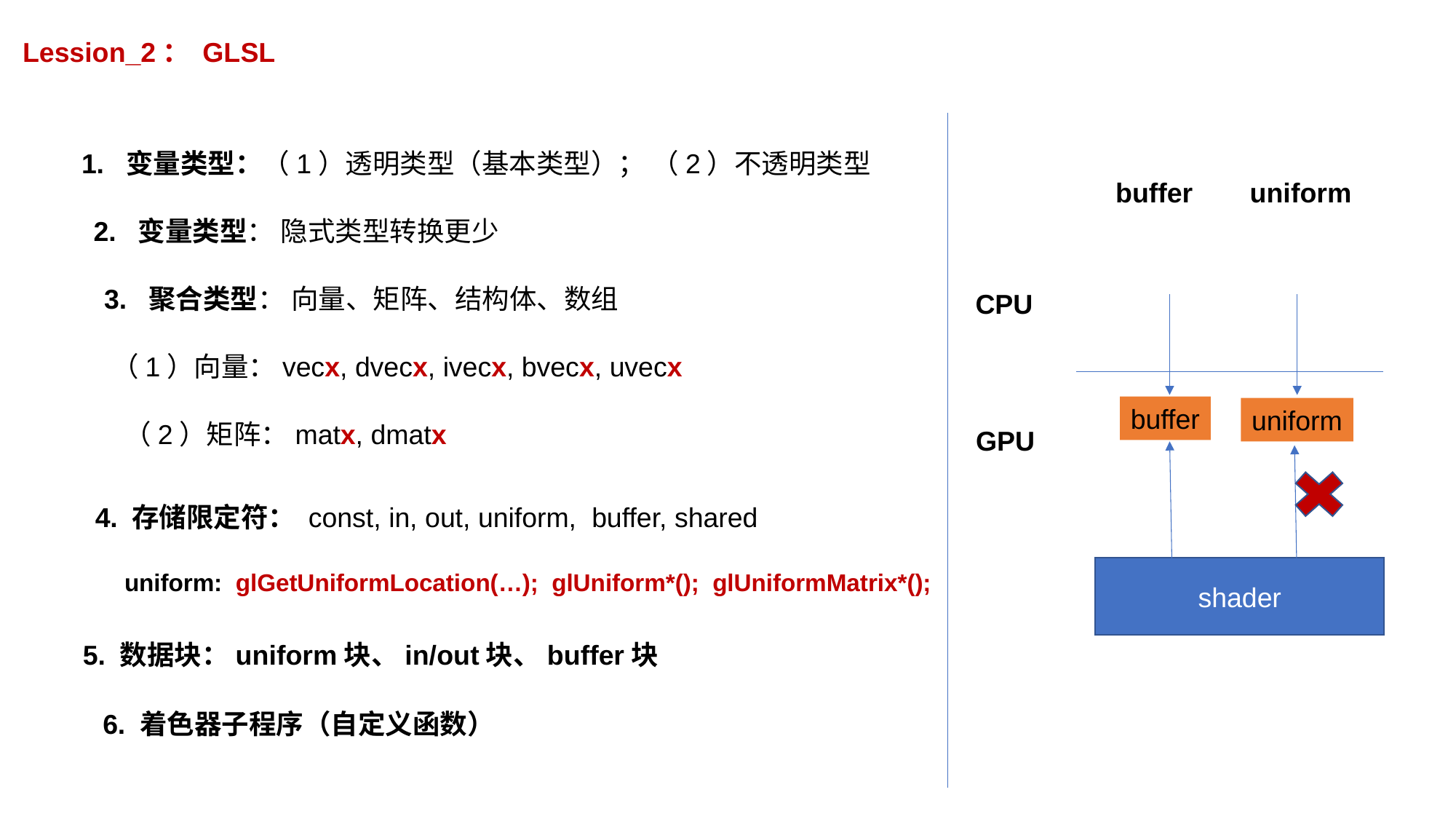

Lession_2： GLSL
1.  变量类型：（1）透明类型（基本类型）； （2）不透明类型
buffer
uniform
2.  变量类型： 隐式类型转换更少
3.  聚合类型： 向量、矩阵、结构体、数组
CPU
（1）向量：vecx, dvecx, ivecx, bvecx, uvecx
buffer
uniform
（2）矩阵：matx, dmatx
GPU

4. 存储限定符： const, in, out, uniform,  buffer, shared
shader
uniform:  glGetUniformLocation(…);  glUniform*();  glUniformMatrix*();
5. 数据块：uniform块、in/out块、buffer块
6. 着色器子程序（自定义函数）